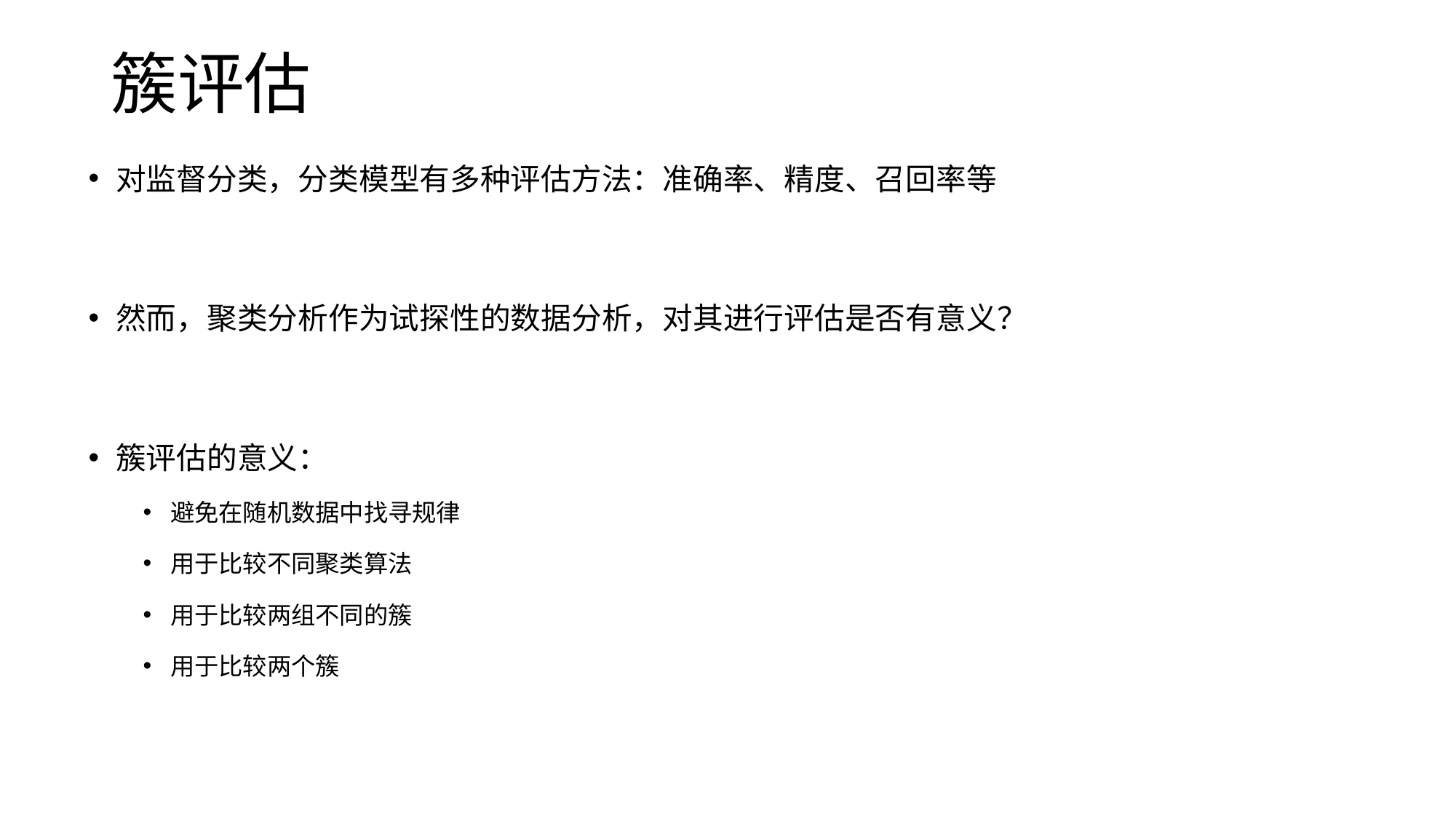

# 簇评估
对监督分类，分类模型有多种评估方法：准确率、精度、召回率等

然而，聚类分析作为试探性的数据分析，对其进行评估是否有意义？

簇评估的意义：
避免在随机数据中找寻规律
用于比较不同聚类算法
用于比较两组不同的簇
用于比较两个簇